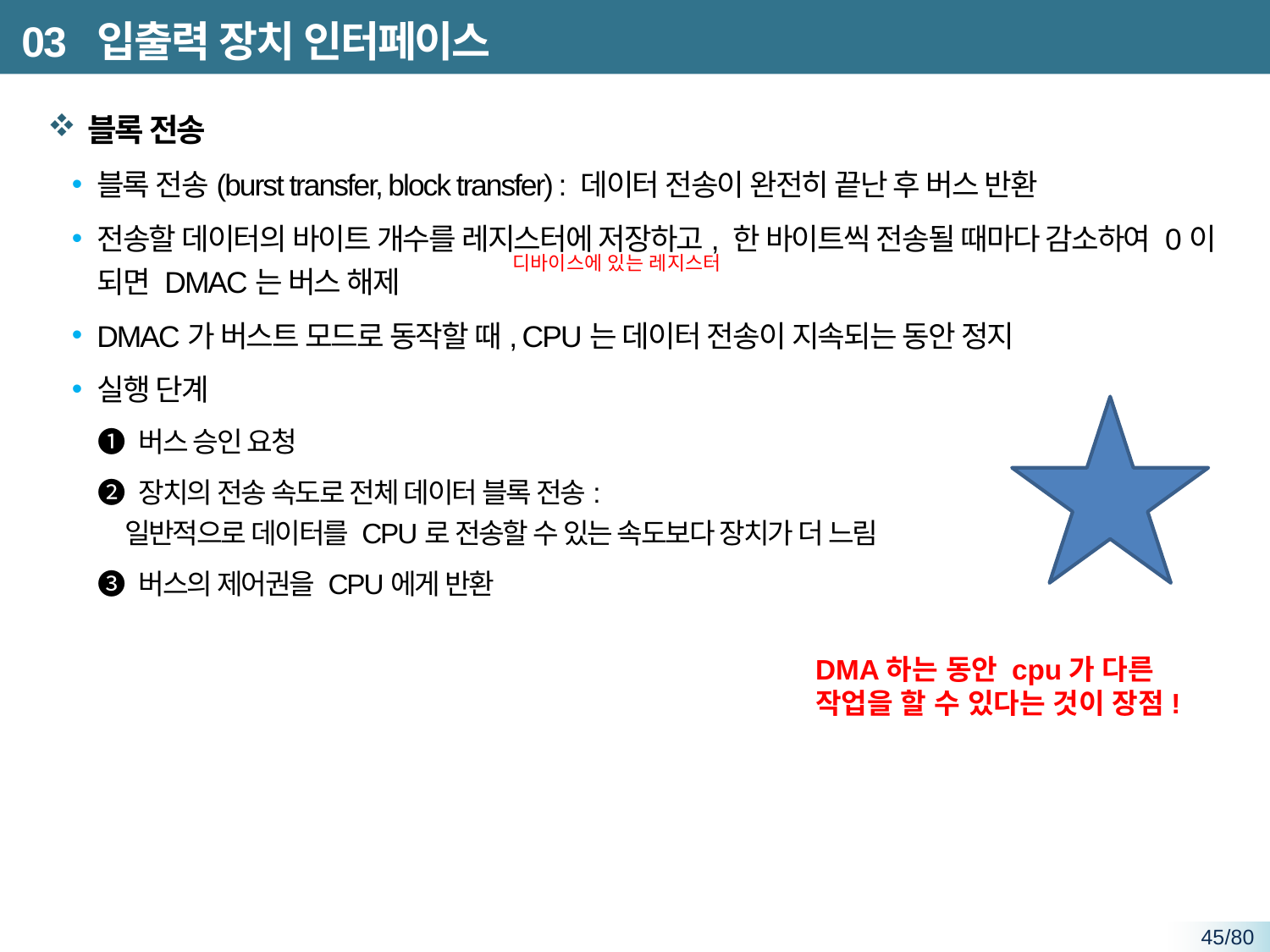

# 03  입출력 장치 인터페이스
블록 전송
블록 전송(burst transfer, block transfer) : 데이터 전송이 완전히 끝난 후 버스 반환
전송할 데이터의 바이트 개수를 레지스터에 저장하고, 한 바이트씩 전송될 때마다 감소하여 0이 되면 DMAC는 버스 해제
DMAC가 버스트 모드로 동작할 때, CPU는 데이터 전송이 지속되는 동안 정지
실행 단계
➊ 버스 승인 요청
➋ 장치의 전송 속도로 전체 데이터 블록 전송:
   일반적으로 데이터를 CPU로 전송할 수 있는 속도보다 장치가 더 느림
➌ 버스의 제어권을 CPU에게 반환
디바이스에 있는 레지스터

DMA하는 동안 cpu가 다른 작업을 할 수 있다는 것이 장점!